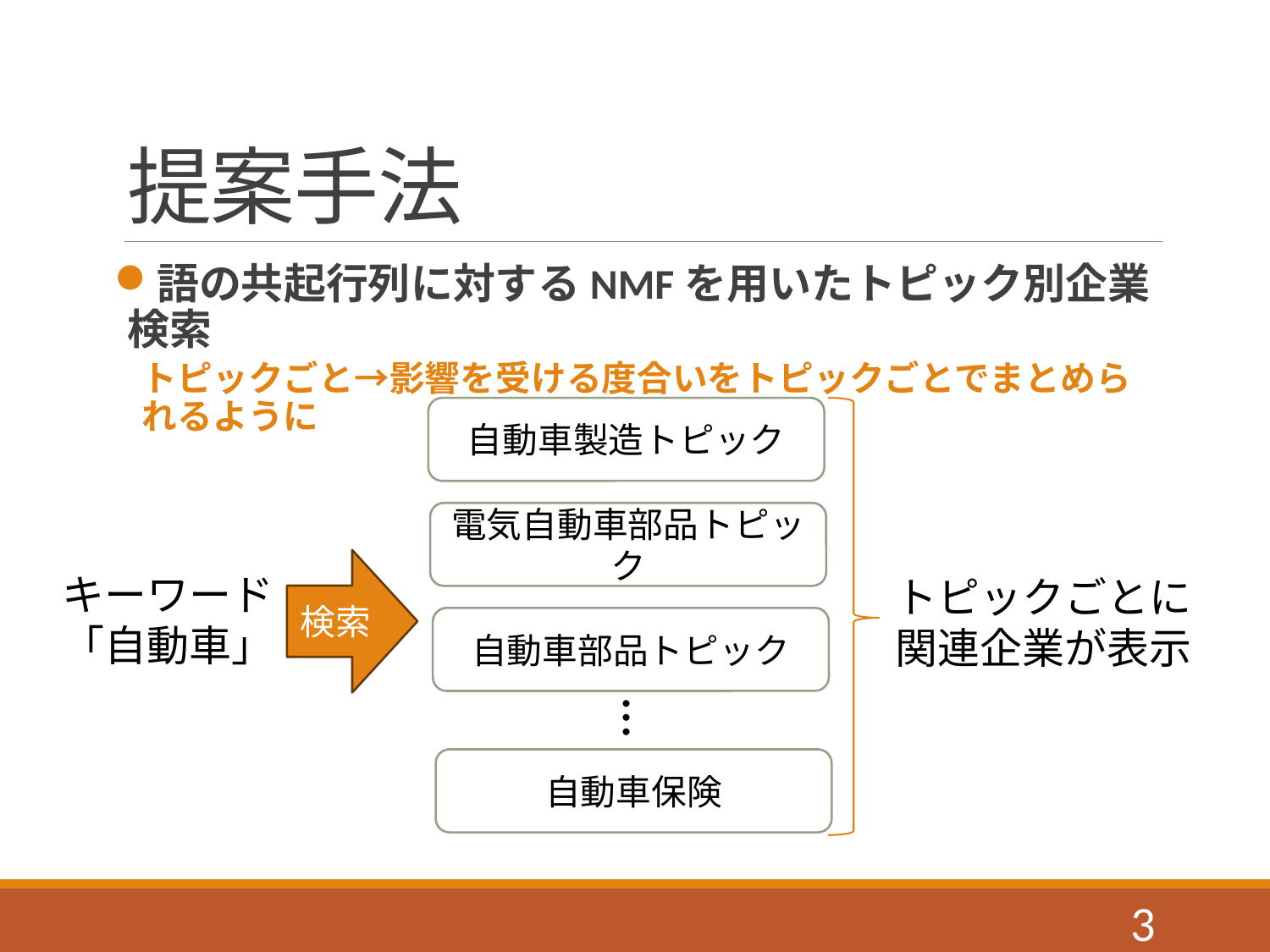

# 提案手法
語の共起行列に対するNMFを用いたトピック別企業検索
トピックごと→影響を受ける度合いをトピックごとでまとめられるように
自動車製造トピック
電気自動車部品トピック
自動車部品トピック
…
自動車保険

検索
キーワード
「自動車」
トピックごとに
関連企業が表示
3